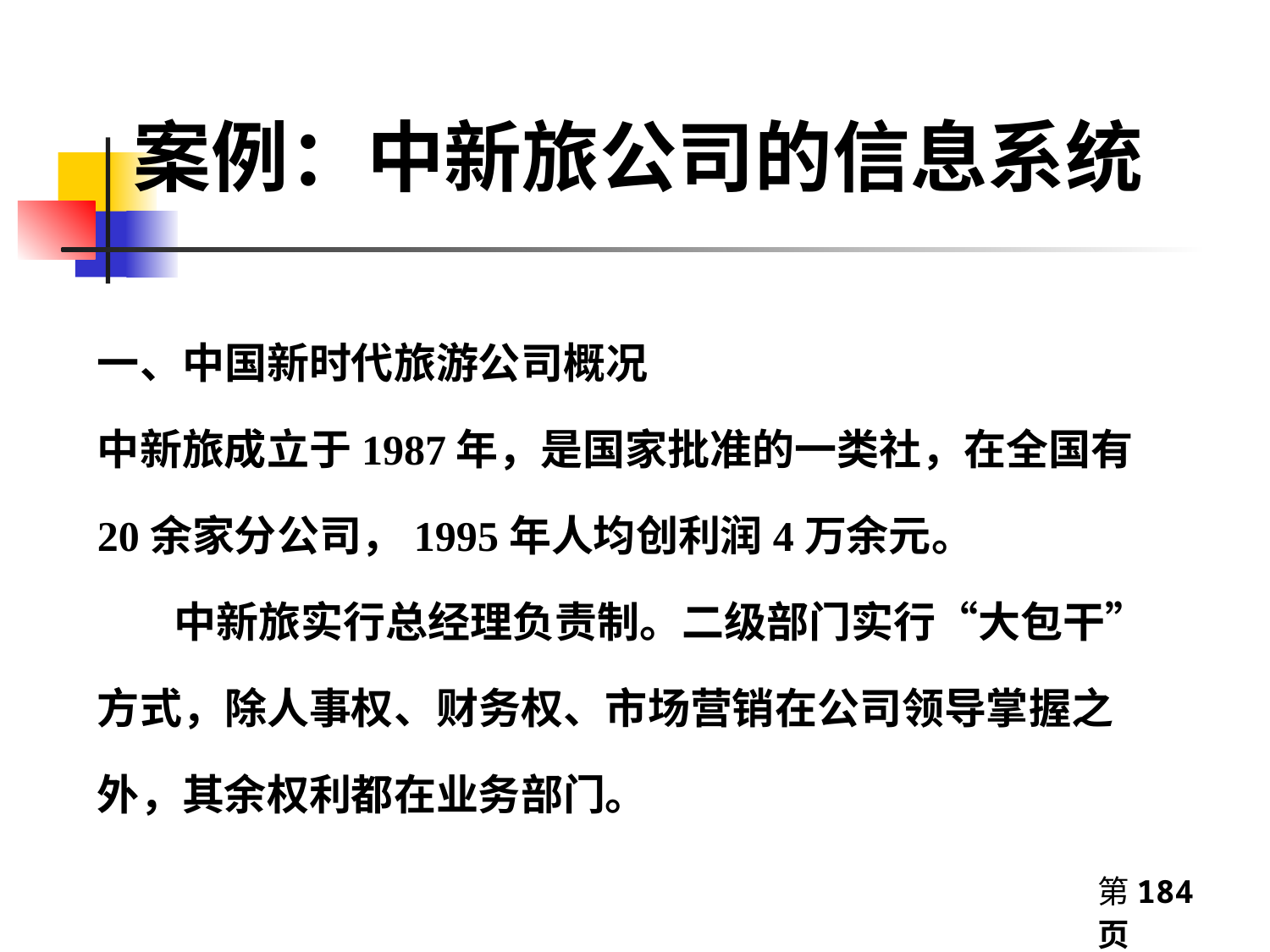

案例：中新旅公司的信息系统
一、中国新时代旅游公司概况
中新旅成立于1987年，是国家批准的一类社，在全国有20余家分公司，1995年人均创利润4万余元。
       中新旅实行总经理负责制。二级部门实行“大包干”方式，除人事权、财务权、市场营销在公司领导掌握之外，其余权利都在业务部门。